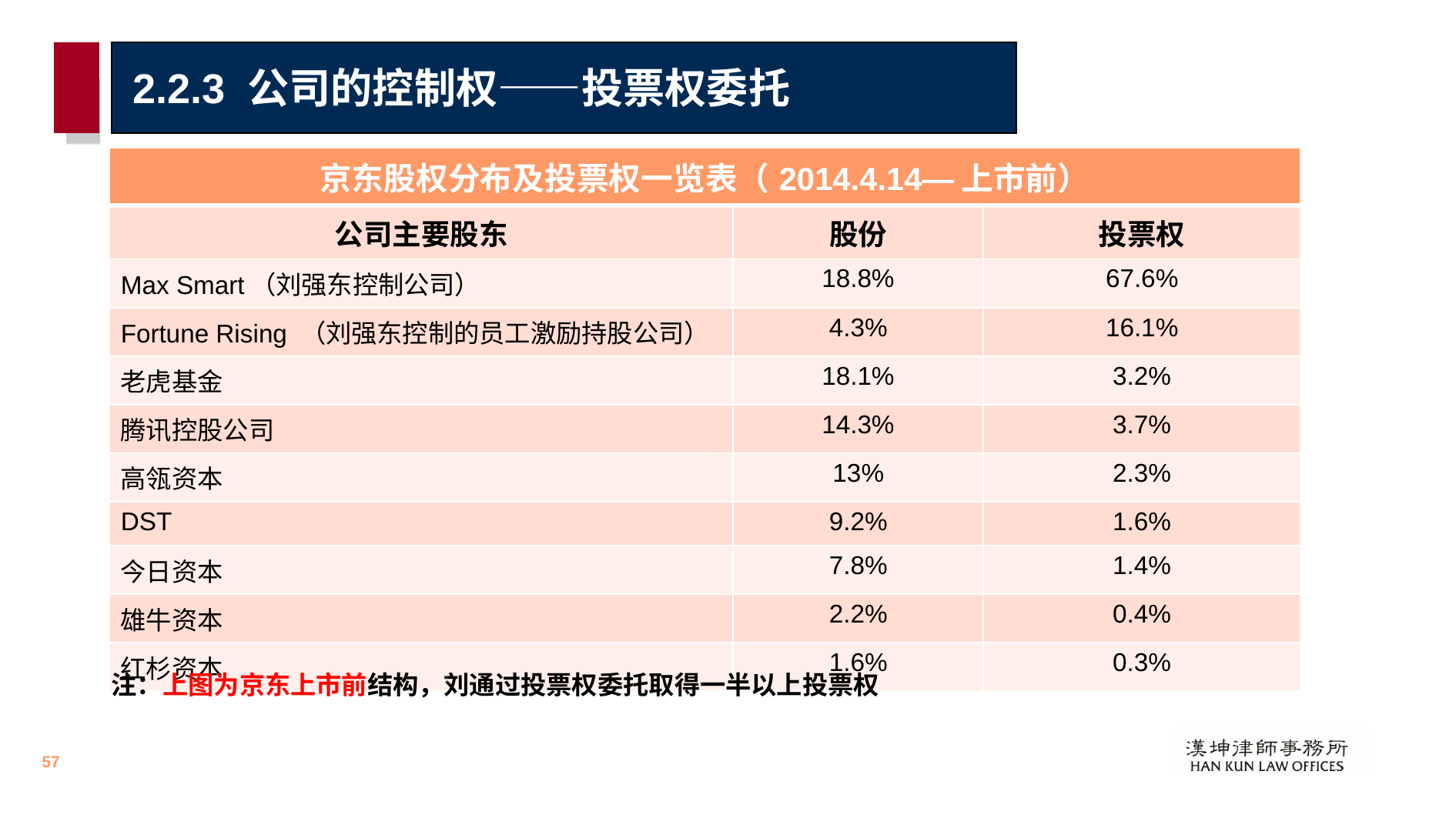

# 2.2.3 公司的控制权——投票权委托
| 京东股权分布及投票权一览表（2014.4.14—上市前） |  |  |
| --- | --- | --- |
| 公司主要股东 | 股份 | 投票权 |
| Max Smart（刘强东控制公司） | 18.8% | 67.6% |
| Fortune Rising （刘强东控制的员工激励持股公司） | 4.3% | 16.1% |
| 老虎基金 | 18.1% | 3.2% |
| 腾讯控股公司 | 14.3% | 3.7% |
| 高瓴资本 | 13% | 2.3% |
| DST | 9.2% | 1.6% |
| 今日资本 | 7.8% | 1.4% |
| 雄牛资本 | 2.2% | 0.4% |
| 红杉资本 | 1.6% | 0.3% |
注：上图为京东上市前结构，刘通过投票权委托取得一半以上投票权